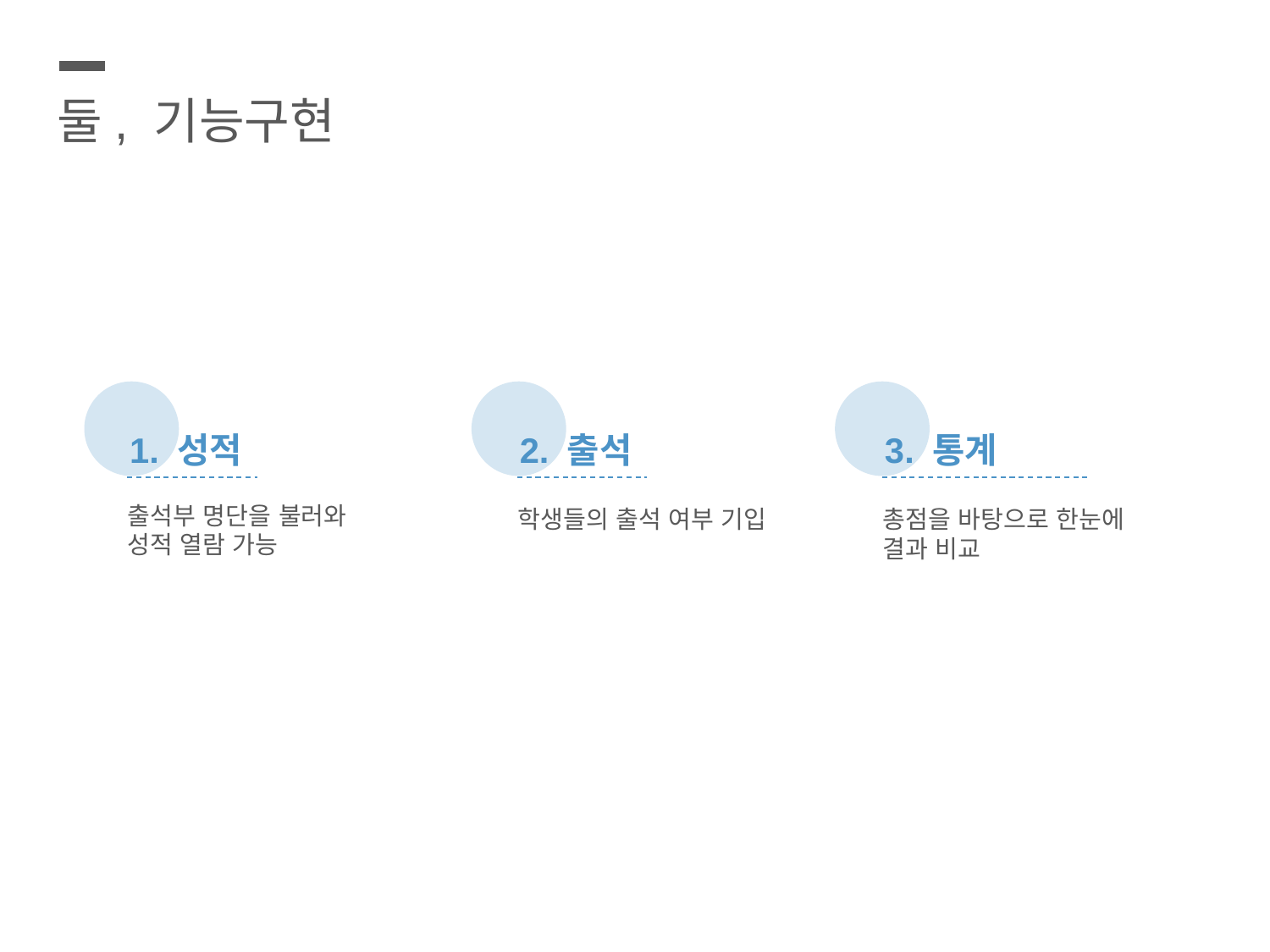

둘, 기능구현

1. 성적
2. 출석
3. 통계
출석부 명단을 불러와
성적 열람 가능
학생들의 출석 여부 기입
총점을 바탕으로 한눈에
결과 비교